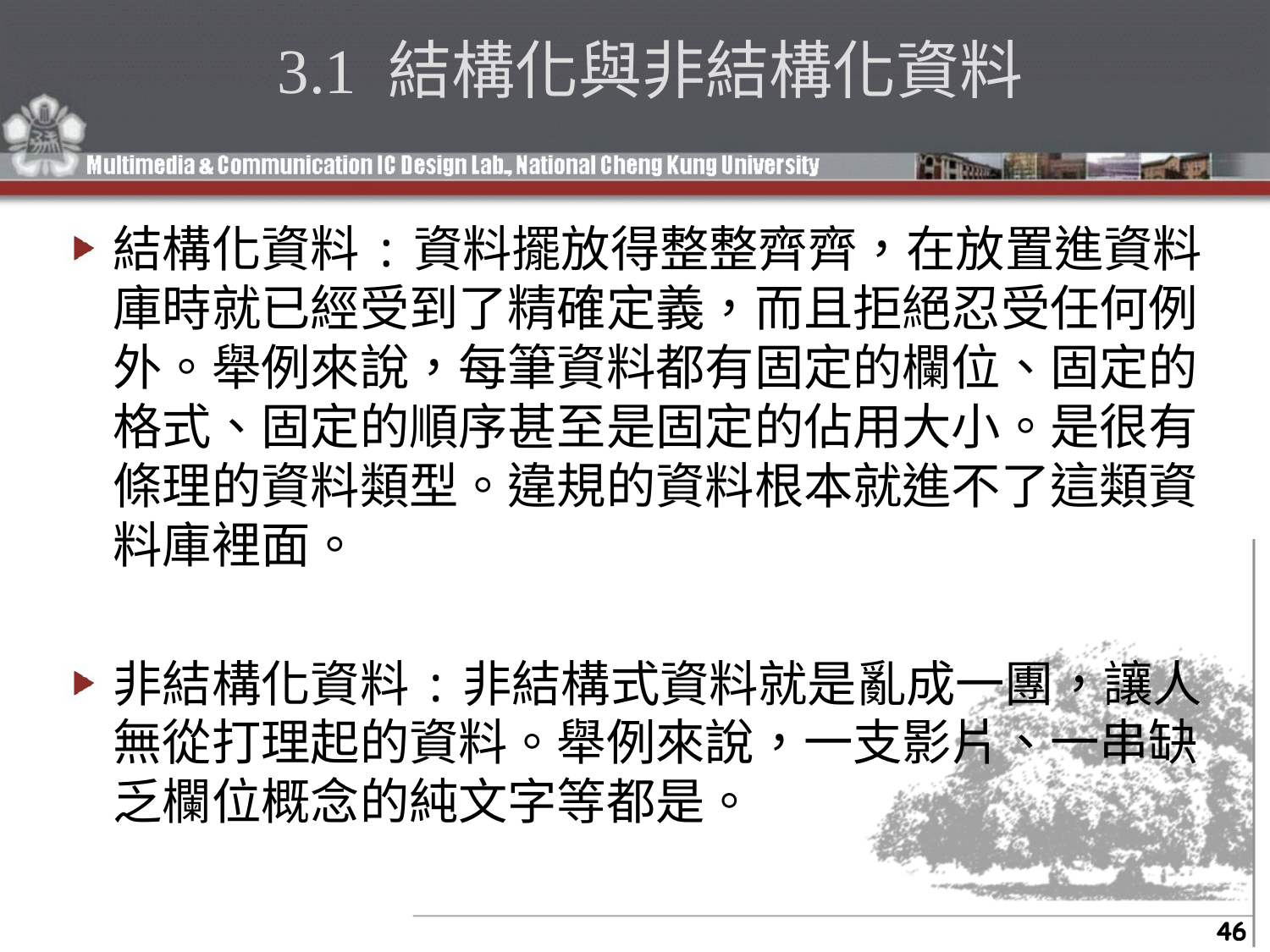

# 3.1 結構化與非結構化資料
結構化資料:資料擺放得整整齊齊，在放置進資料庫時就已經受到了精確定義，而且拒絕忍受任何例外。舉例來說，每筆資料都有固定的欄位、固定的格式、固定的順序甚至是固定的佔用大小。是很有條理的資料類型。違規的資料根本就進不了這類資料庫裡面。

非結構化資料:非結構式資料就是亂成一團，讓人無從打理起的資料。舉例來說，一支影片、一串缺乏欄位概念的純文字等都是。

46